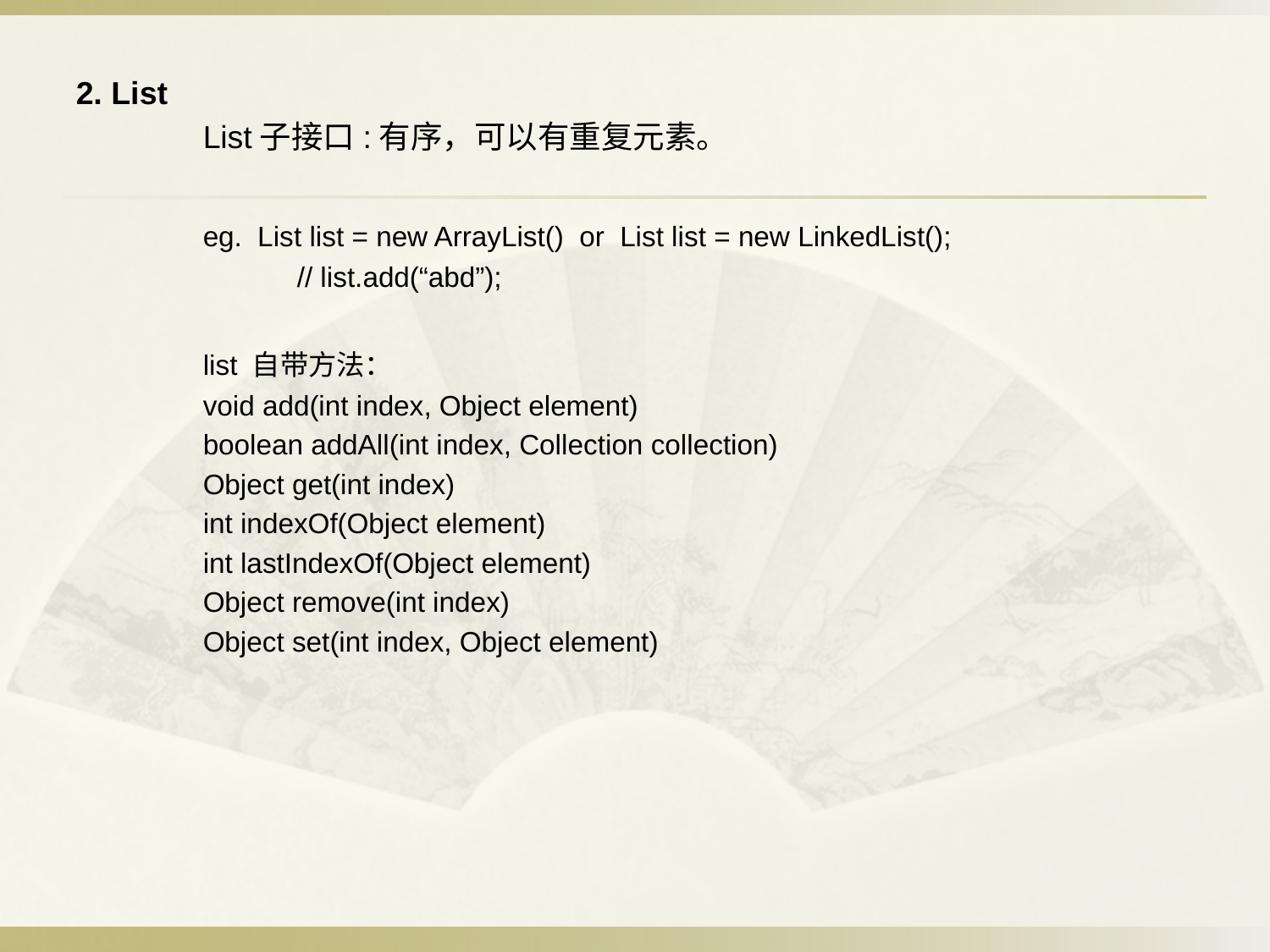

2. List
	List子接口:有序，可以有重复元素。

	eg.  List list = new ArrayList()  or  List list = new LinkedList();
	            // list.add(“abd”);

	list 自带方法：
	void add(int index, Object element)
	boolean addAll(int index, Collection collection)
	Object get(int index)
	int indexOf(Object element)
	int lastIndexOf(Object element)
	Object remove(int index)
	Object set(int index, Object element)